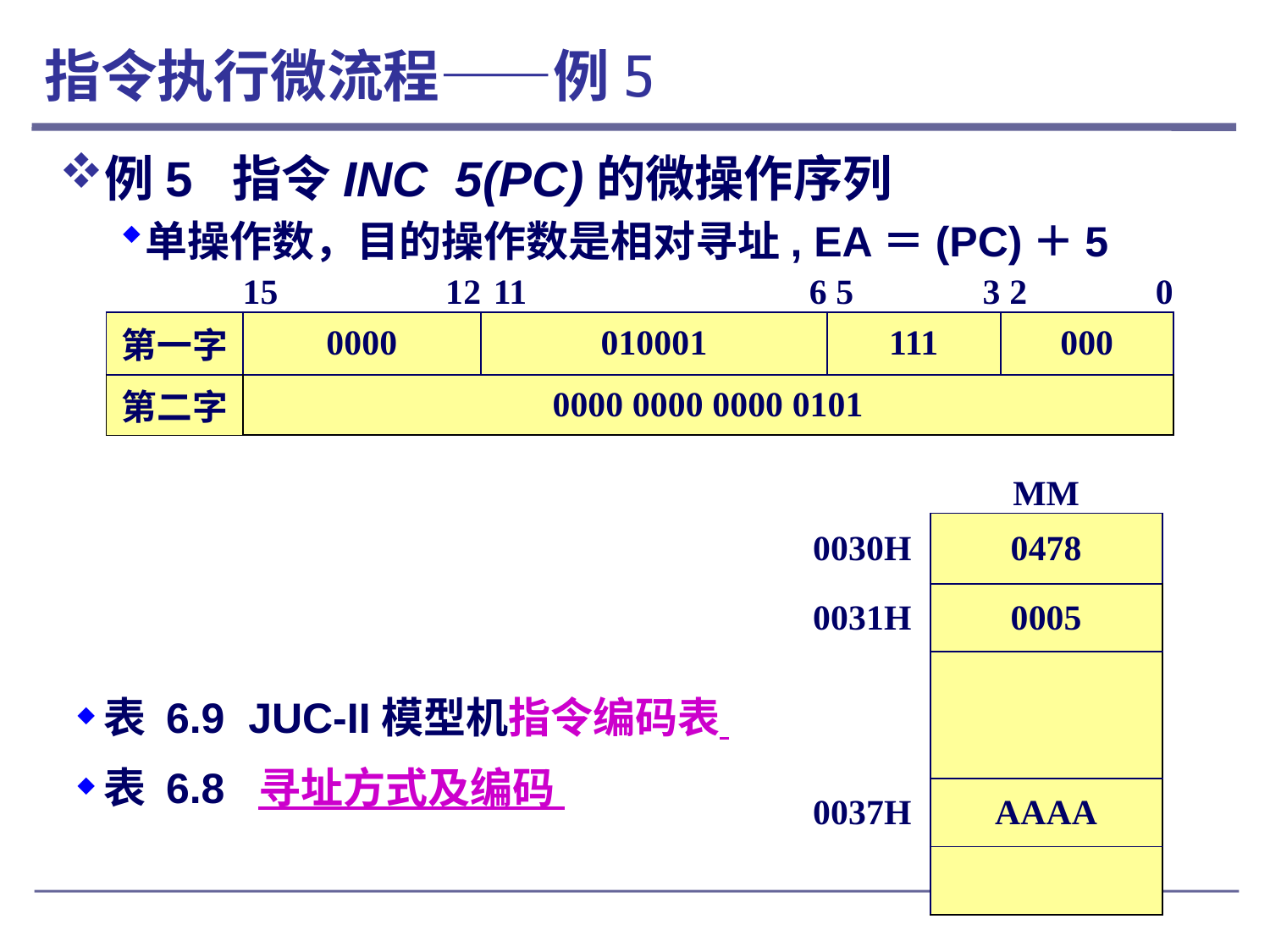

# 指令执行微流程——例5
例5  指令INC  5(PC)的微操作序列
单操作数，目的操作数是相对寻址, EA＝(PC)＋5
|  | 15 | 12 | 11 |  |  | 6 | 5 | 3 | 2 | 0 |
| --- | --- | --- | --- | --- | --- | --- | --- | --- | --- | --- |
| 第一字 | 0000 |  | 010001 |  |  |  | 111 |  | 000 |  |
| 第二字 | 0000 0000 0000 0101 |  |  |  |  |  |  |  |  |  |
|  | MM |
| --- | --- |
| 0030H | 0478 |
| 0031H | 0005 |
|  |  |
| 0037H | AAAA |
|  |  |
表 6.9  JUC-II模型机指令编码表
表 6.8  寻址方式及编码
70